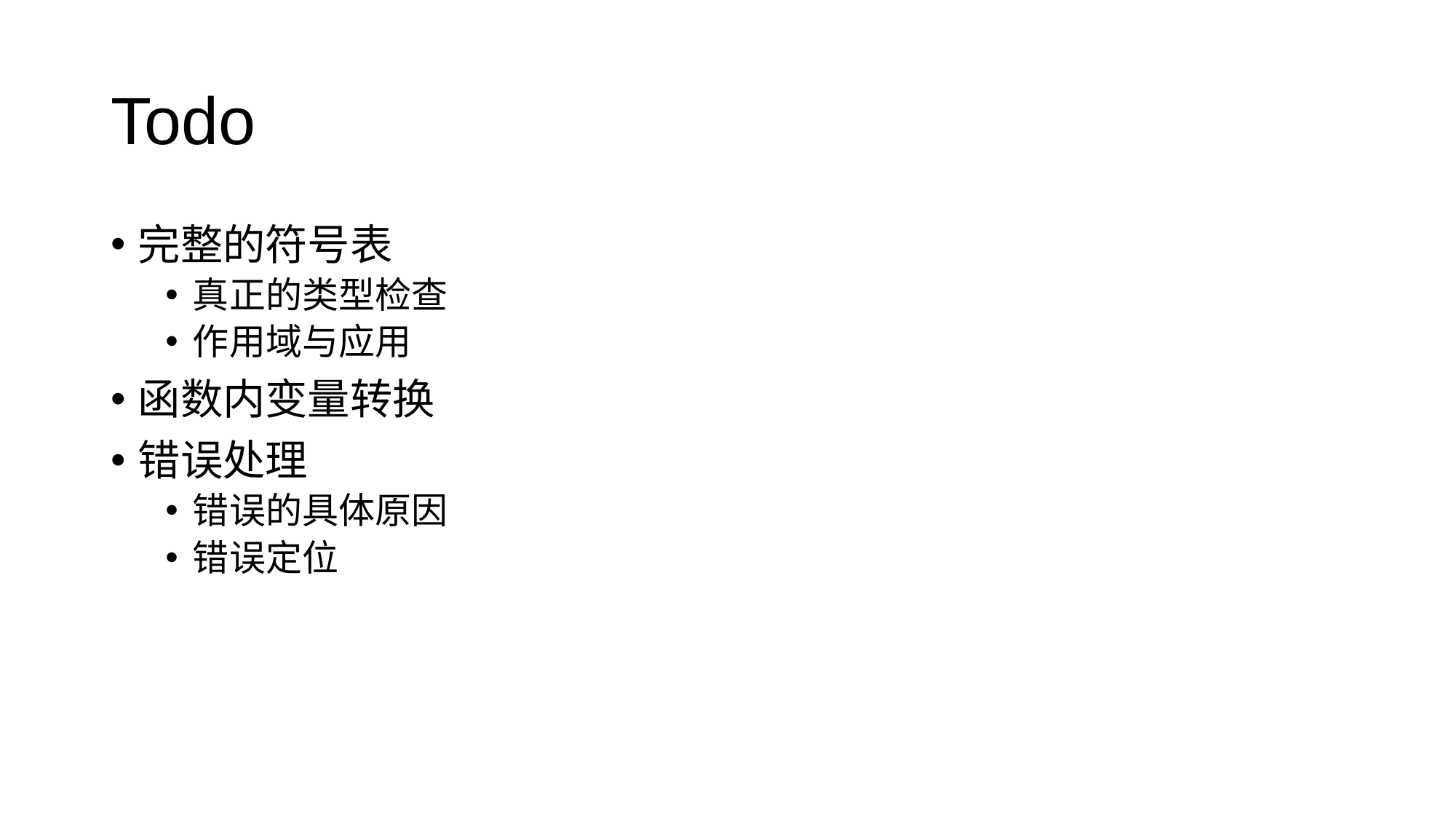

# Todo
完整的符号表
真正的类型检查
作用域与应用
函数内变量转换
错误处理
错误的具体原因
错误定位